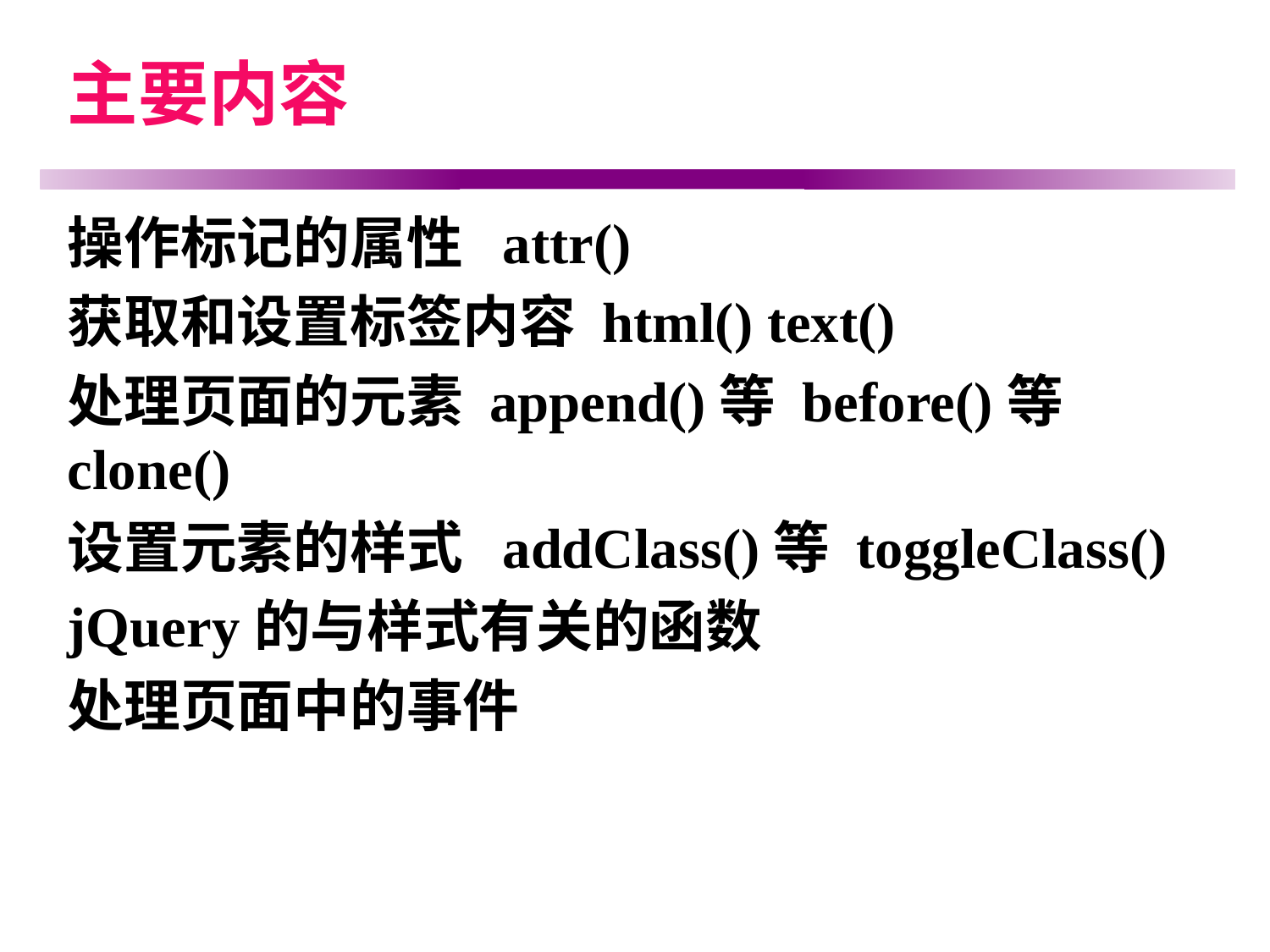

# 主要内容
操作标记的属性  attr()
获取和设置标签内容 html() text()
处理页面的元素 append()等 before()等 clone()
设置元素的样式  addClass()等 toggleClass()
jQuery的与样式有关的函数
处理页面中的事件